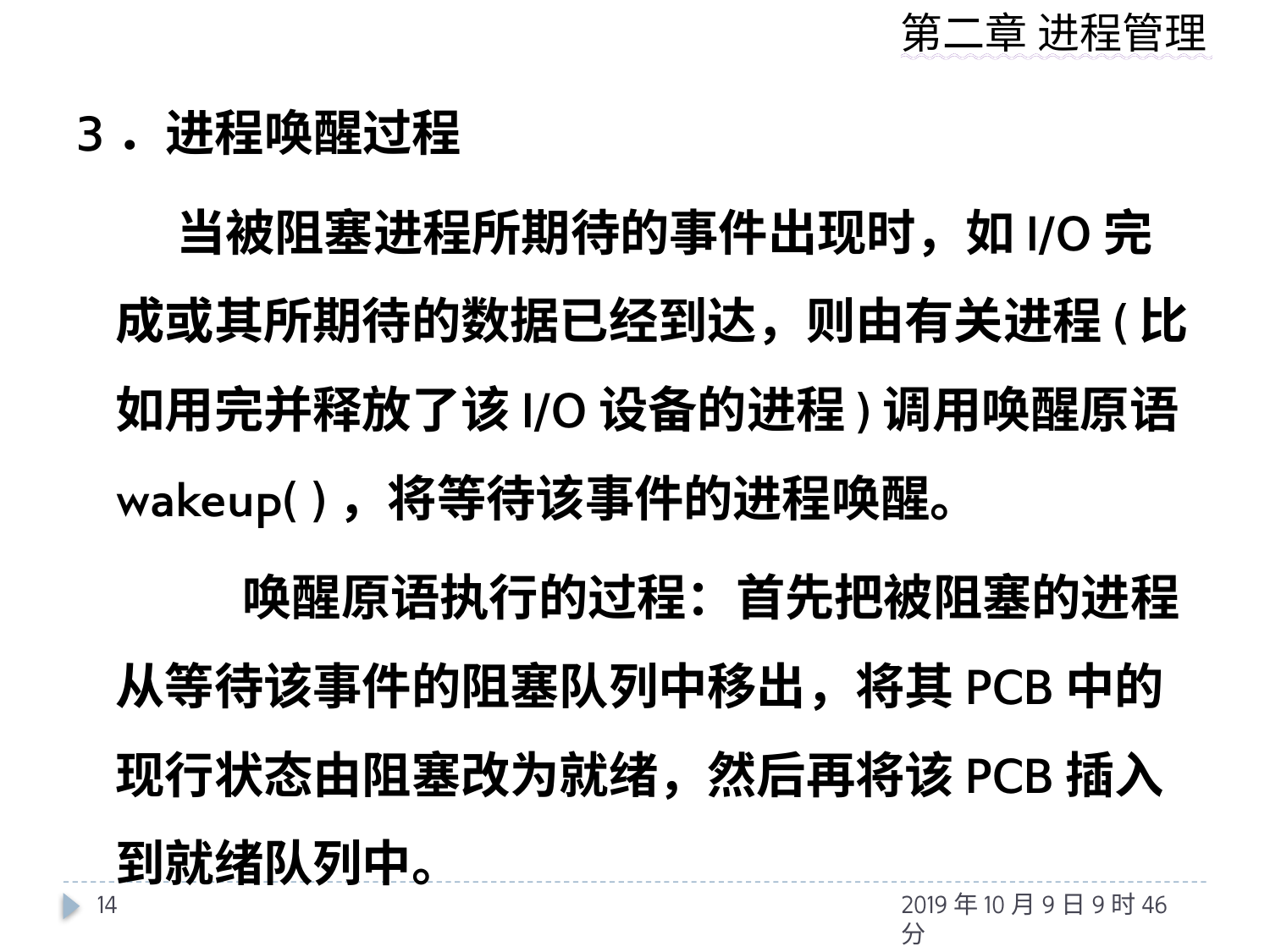

3．进程唤醒过程
　　当被阻塞进程所期待的事件出现时，如I/O完成或其所期待的数据已经到达，则由有关进程(比如用完并释放了该I/O设备的进程)调用唤醒原语wakeup( )，将等待该事件的进程唤醒。
		唤醒原语执行的过程：首先把被阻塞的进程从等待该事件的阻塞队列中移出，将其PCB中的现行状态由阻塞改为就绪，然后再将该PCB插入到就绪队列中。

14
2019年10月9日9时46分